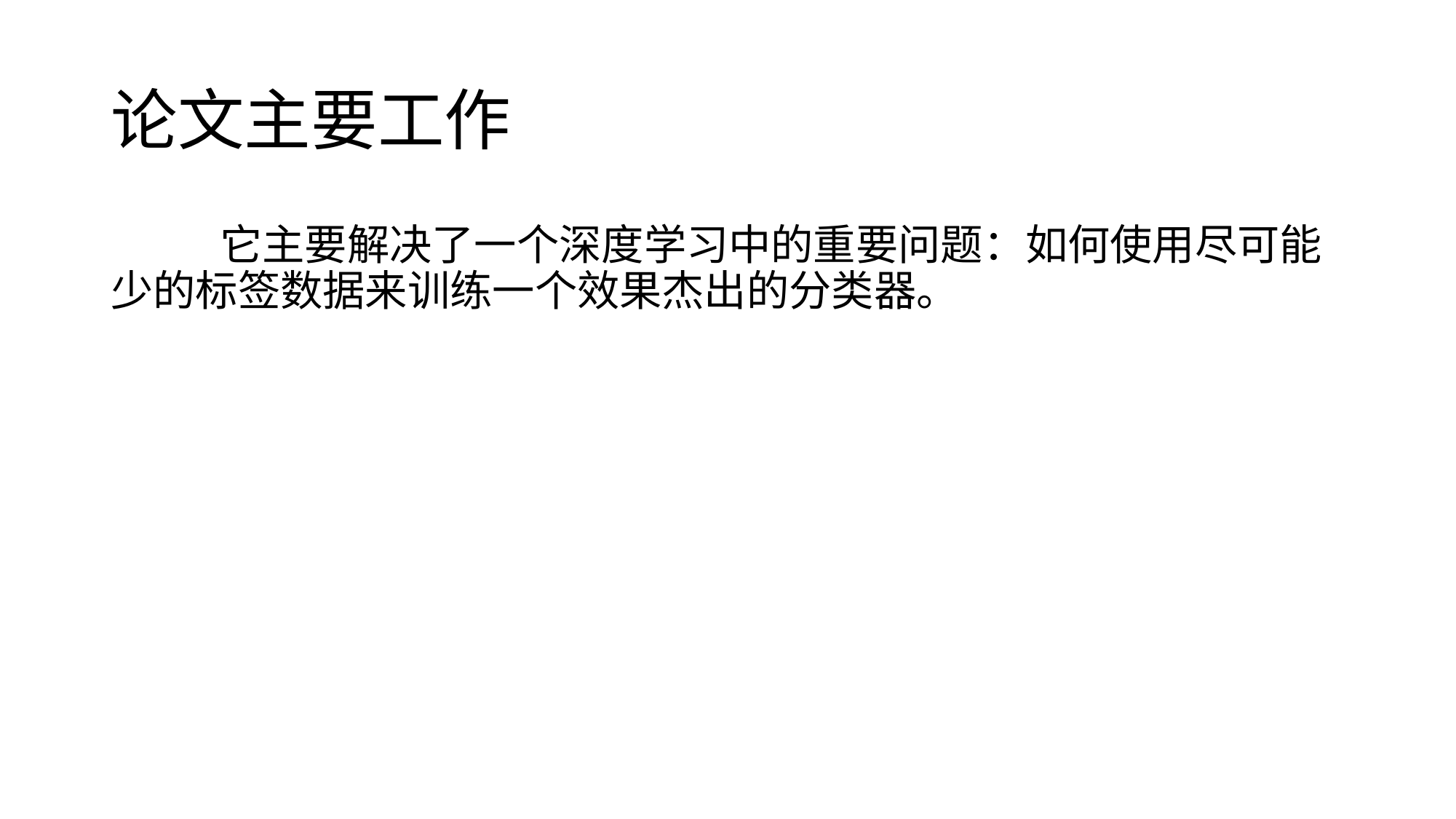

# 论文主要工作
	它主要解决了一个深度学习中的重要问题：如何使用尽可能少的标签数据来训练一个效果杰出的分类器。